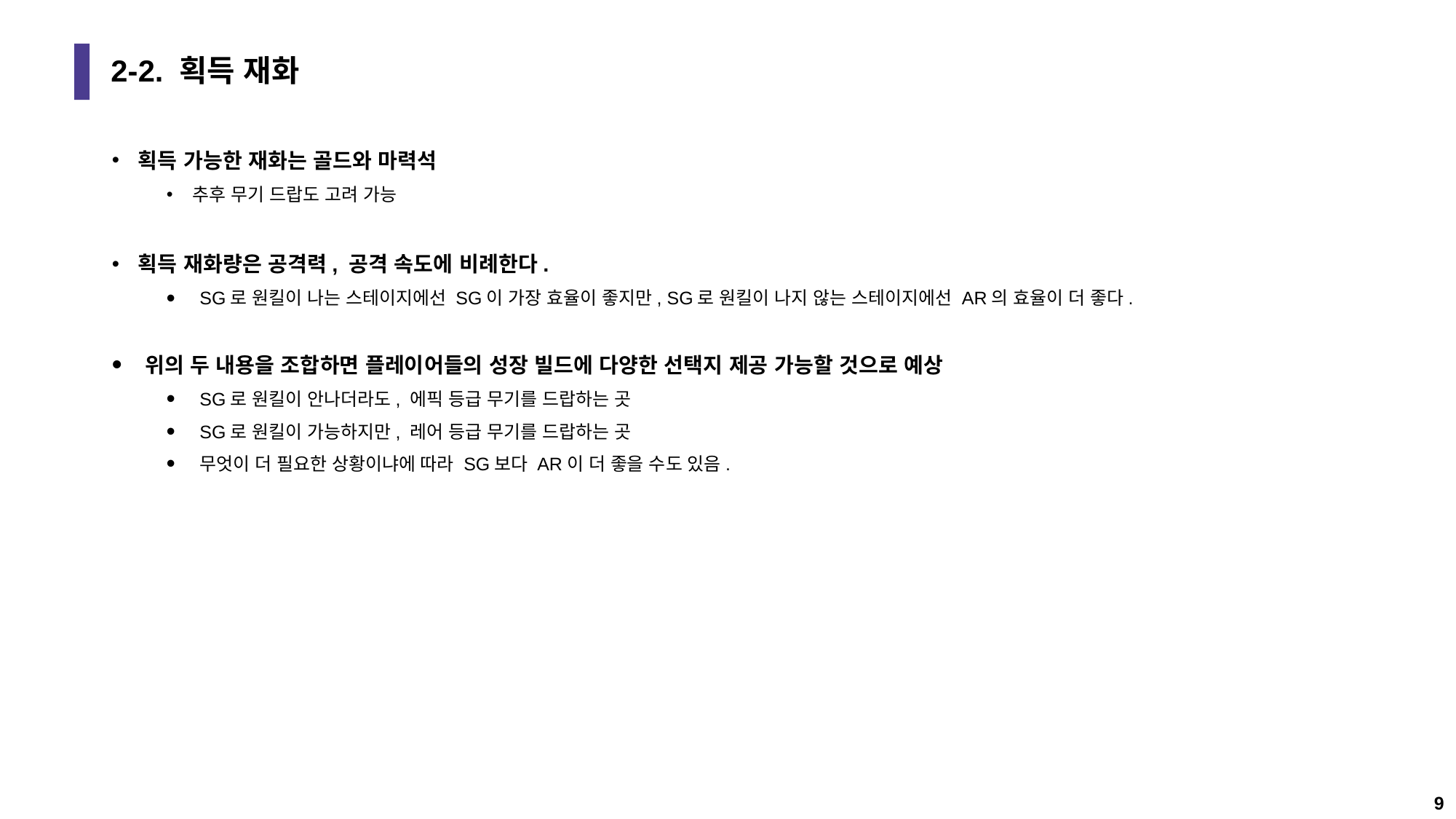

# 2-2. 획득 재화
획득 가능한 재화는 골드와 마력석
추후 무기 드랍도 고려 가능

획득 재화량은 공격력, 공격 속도에 비례한다.
SG로 원킬이 나는 스테이지에선 SG이 가장 효율이 좋지만, SG로 원킬이 나지 않는 스테이지에선 AR의 효율이 더 좋다.

위의 두 내용을 조합하면 플레이어들의 성장 빌드에 다양한 선택지 제공 가능할 것으로 예상
SG로 원킬이 안나더라도, 에픽 등급 무기를 드랍하는 곳
SG로 원킬이 가능하지만, 레어 등급 무기를 드랍하는 곳
무엇이 더 필요한 상황이냐에 따라 SG보다 AR이 더 좋을 수도 있음.